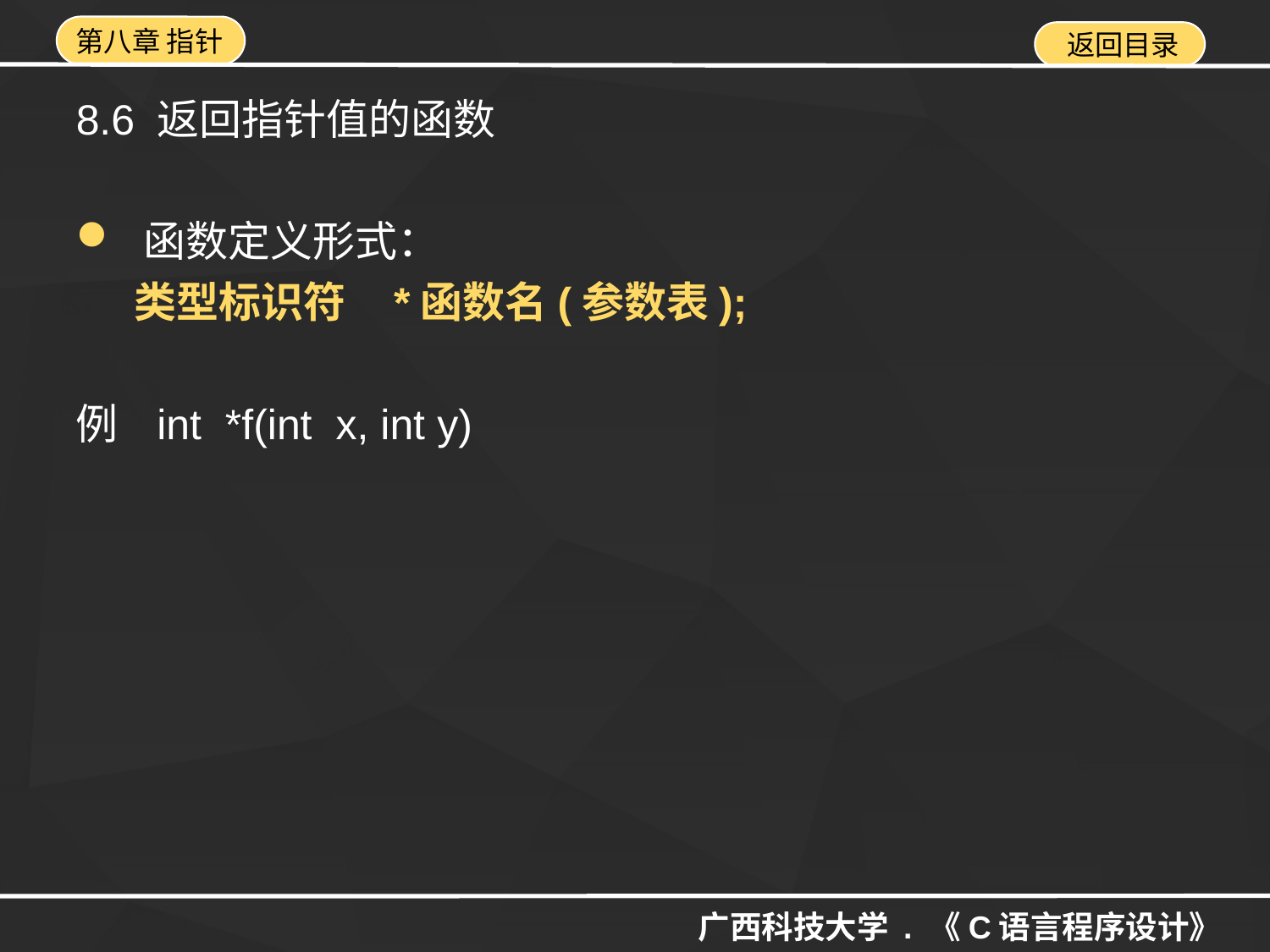

8.6 返回指针值的函数

 函数定义形式：
     类型标识符    *函数名(参数表);

例   int  *f(int  x, int y)